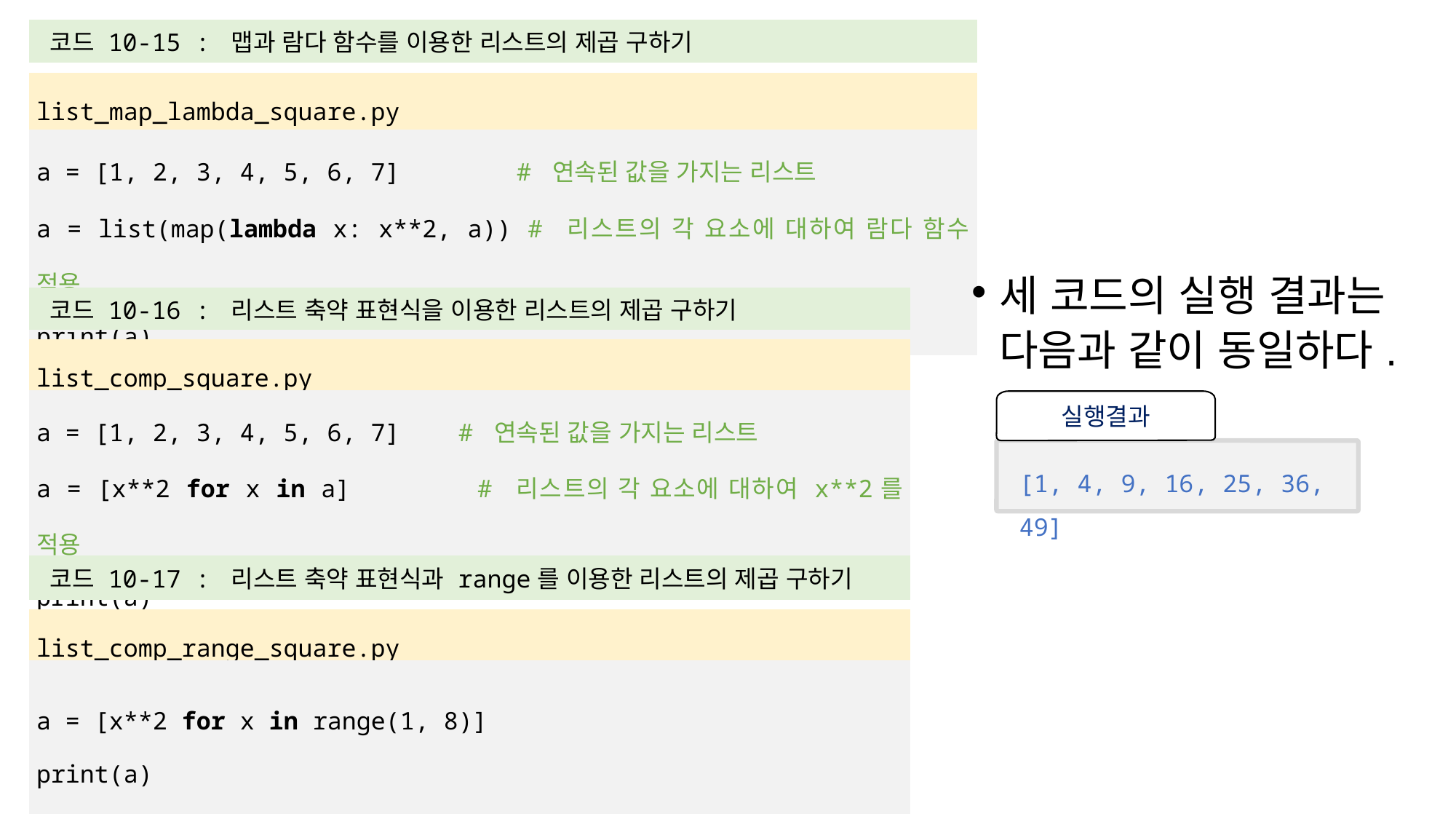

| 코드 10-15 : 맵과 람다 함수를 이용한 리스트의 제곱 구하기 |
| --- |
|  |
| list\_map\_lambda\_square.py |
| a = [1, 2, 3, 4, 5, 6, 7] # 연속된 값을 가지는 리스트 a = list(map(lambda x: x\*\*2, a)) # 리스트의 각 요소에 대하여 람다 함수 적용 print(a) |
세 코드의 실행 결과는 다음과 같이 동일하다.

| 코드 10-16 : 리스트 축약 표현식을 이용한 리스트의 제곱 구하기 |
| --- |
|  |
| list\_comp\_square.py |
| a = [1, 2, 3, 4, 5, 6, 7] # 연속된 값을 가지는 리스트 a = [x\*\*2 for x in a] # 리스트의 각 요소에 대하여 x\*\*2를 적용 print(a) |
실행결과

[1, 4, 9, 16, 25, 36, 49]
| 코드 10-17 : 리스트 축약 표현식과 range를 이용한 리스트의 제곱 구하기 |
| --- |
|  |
| list\_comp\_range\_square.py |
| a = [x\*\*2 for x in range(1, 8)] print(a) |